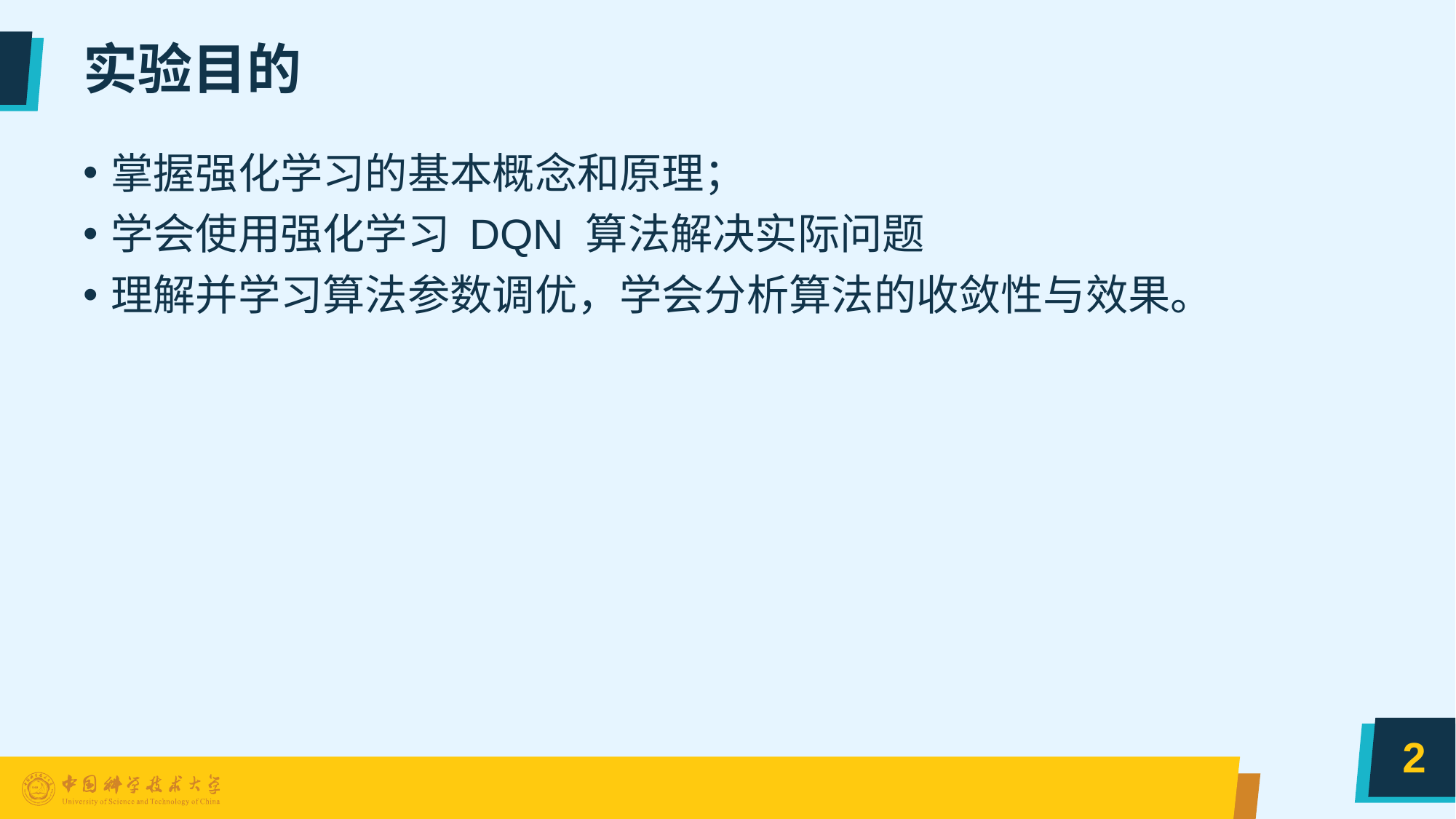

# 实验目的
掌握强化学习的基本概念和原理；
学会使用强化学习 DQN 算法解决实际问题
理解并学习算法参数调优，学会分析算法的收敛性与效果。
2